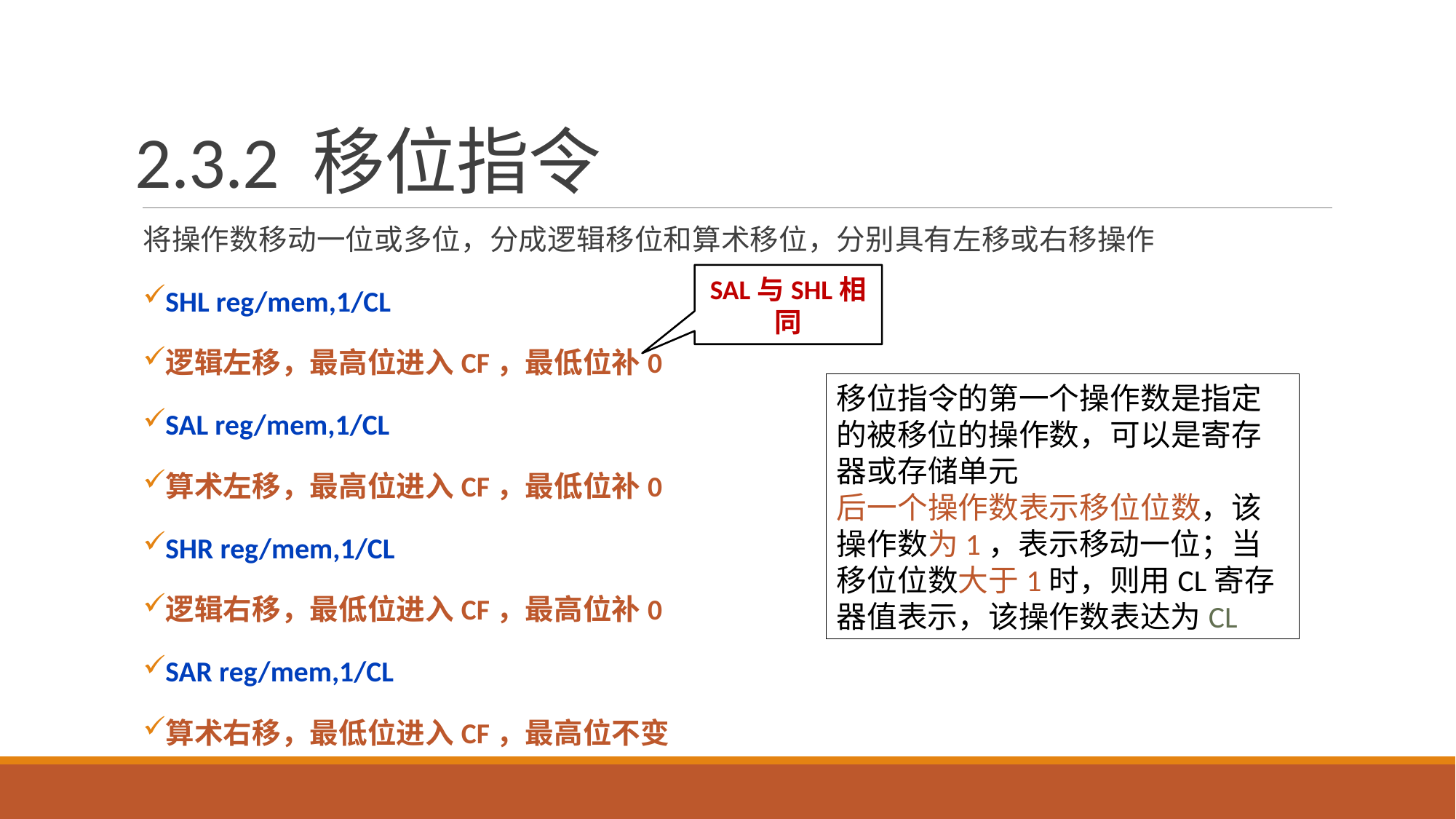

# 2.3.2 移位指令
将操作数移动一位或多位，分成逻辑移位和算术移位，分别具有左移或右移操作
SHL reg/mem,1/CL
逻辑左移，最高位进入CF，最低位补0
SAL reg/mem,1/CL
算术左移，最高位进入CF，最低位补0
SHR reg/mem,1/CL
逻辑右移，最低位进入CF，最高位补0
SAR reg/mem,1/CL
算术右移，最低位进入CF，最高位不变

SAL与SHL相同

移位指令的第一个操作数是指定的被移位的操作数，可以是寄存器或存储单元
后一个操作数表示移位位数，该操作数为1，表示移动一位；当移位位数大于1时，则用CL寄存器值表示，该操作数表达为CL